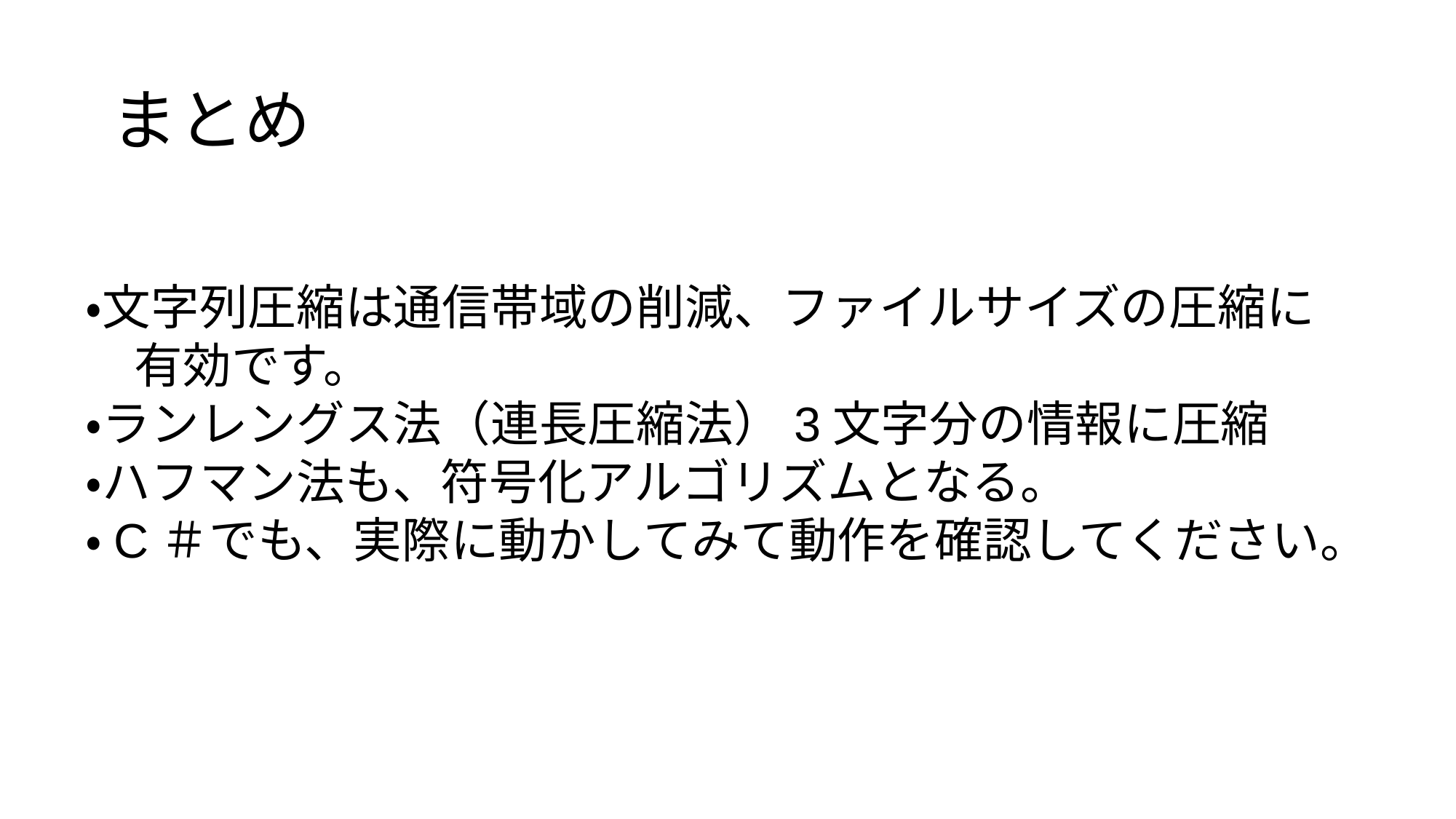

# まとめ
・文字列圧縮は通信帯域の削減、ファイルサイズの圧縮に
　有効です。
・ランレングス法（連長圧縮法）3文字分の情報に圧縮
・ハフマン法も、符号化アルゴリズムとなる。
・C＃でも、実際に動かしてみて動作を確認してください。